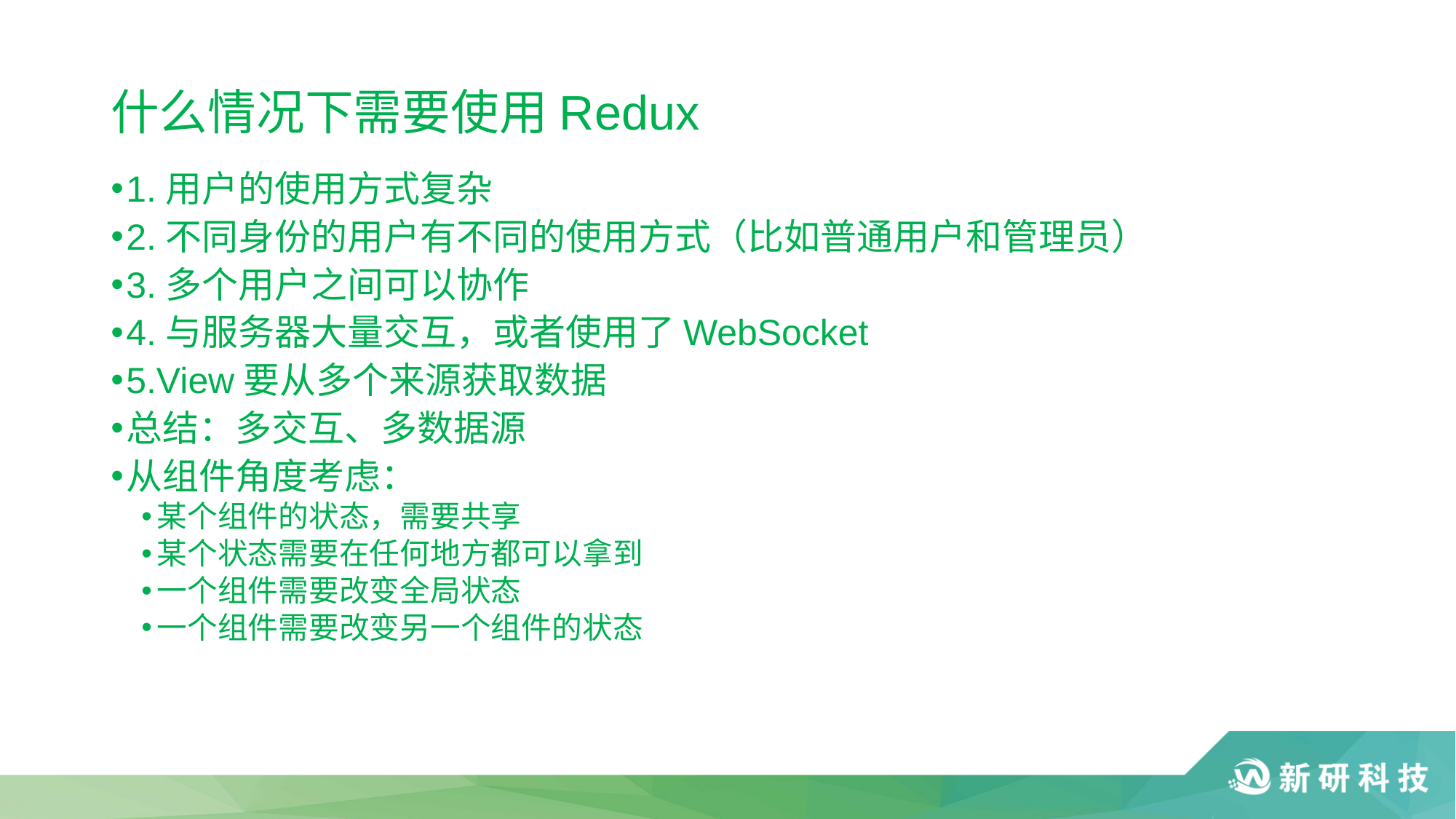

# 什么情况下需要使用Redux
1.用户的使用方式复杂
2.不同身份的用户有不同的使用方式（比如普通用户和管理员）
3.多个用户之间可以协作
4.与服务器大量交互，或者使用了WebSocket
5.View要从多个来源获取数据
总结：多交互、多数据源
从组件角度考虑：
某个组件的状态，需要共享
某个状态需要在任何地方都可以拿到
一个组件需要改变全局状态
一个组件需要改变另一个组件的状态